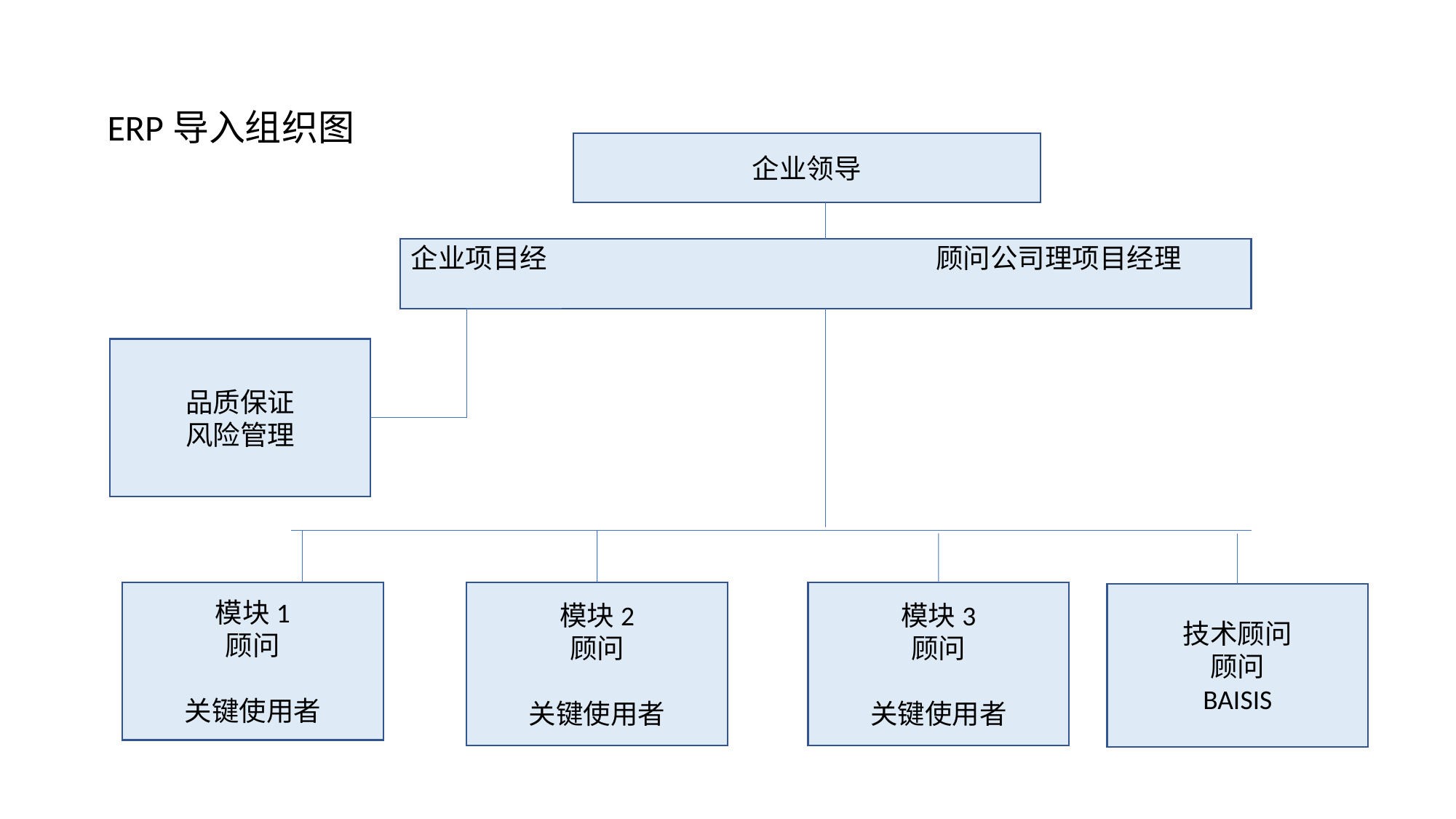

ERP导入组织图
企业领导
企业项目经                                                               顾问公司理项目经理
品质保证
风险管理
模块1
顾问

关键使用者
模块2
顾问

关键使用者
模块3
顾问

关键使用者
技术顾问
顾问
BAISIS